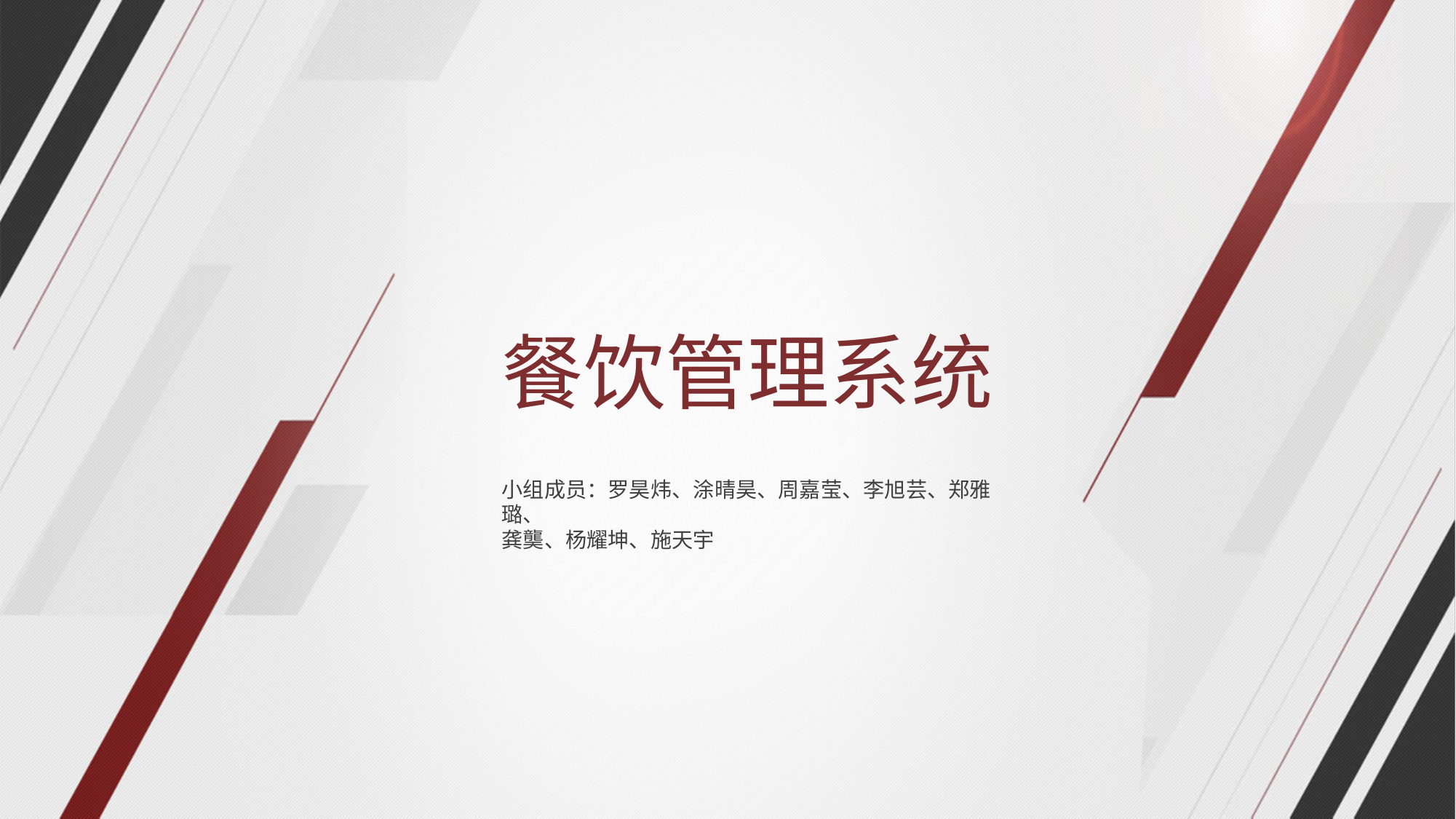

餐饮管理系统
小组成员：罗昊炜、涂晴昊、周嘉莹、李旭芸、郑雅璐、
龚龑、杨耀坤、施天宇